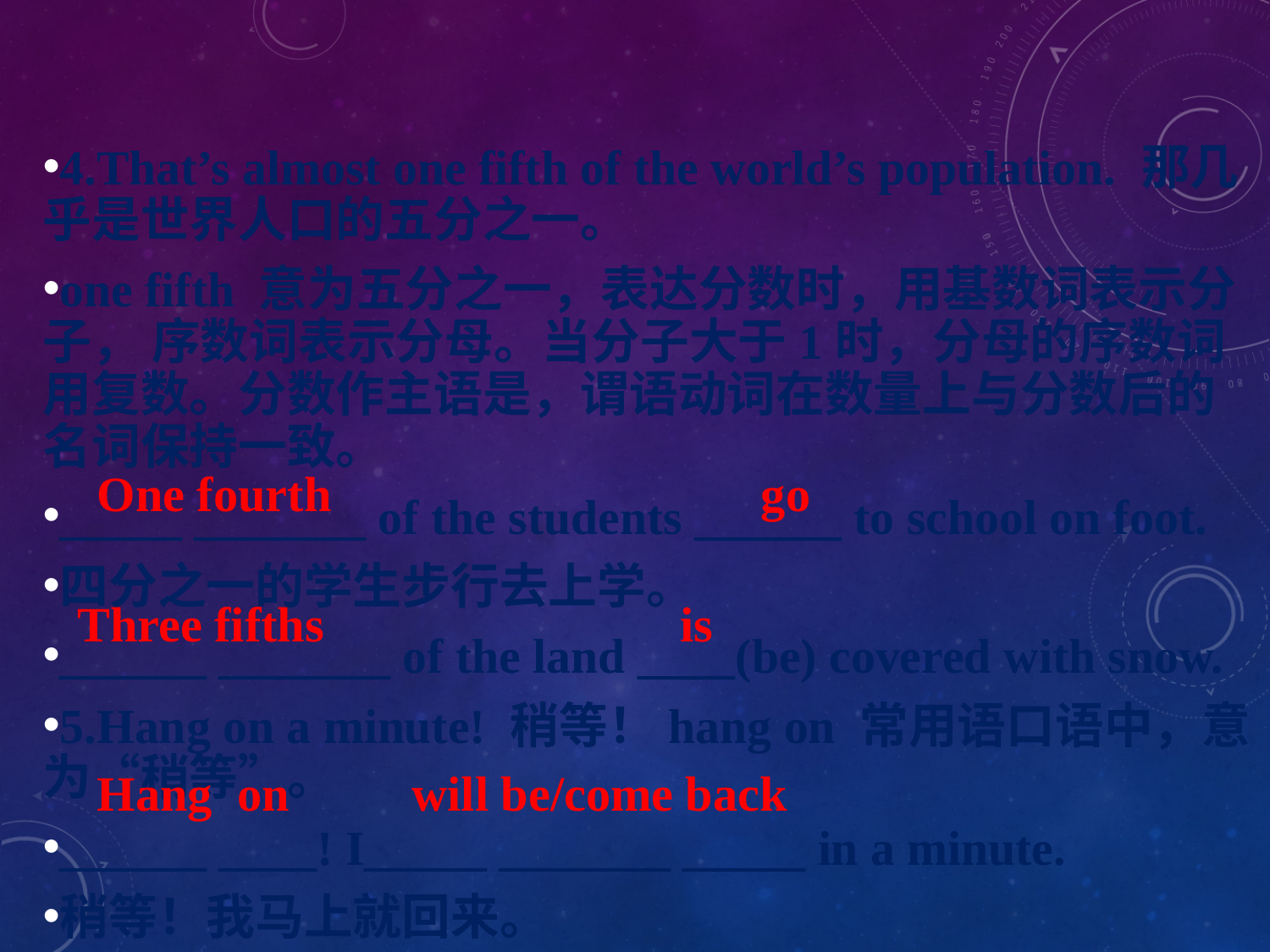

4.That’s almost one fifth of the world’s population. 那几乎是世界人口的五分之一。
one fifth 意为五分之一，表达分数时，用基数词表示分子， 序数词表示分母。当分子大于1时，分母的序数词用复数。分数作主语是，谓语动词在数量上与分数后的名词保持一致。
_____ _______ of the students ______ to school on foot.
四分之一的学生步行去上学。
______ _______ of the land ____(be) covered with snow.
5.Hang on a minute! 稍等！hang on 常用语口语中，意为“稍等”。
______ ____! I_____ _______ _____ in a minute.
稍等！我马上就回来。
One fourth                                   go
Three fifths                             is
Hang  on          will be/come back